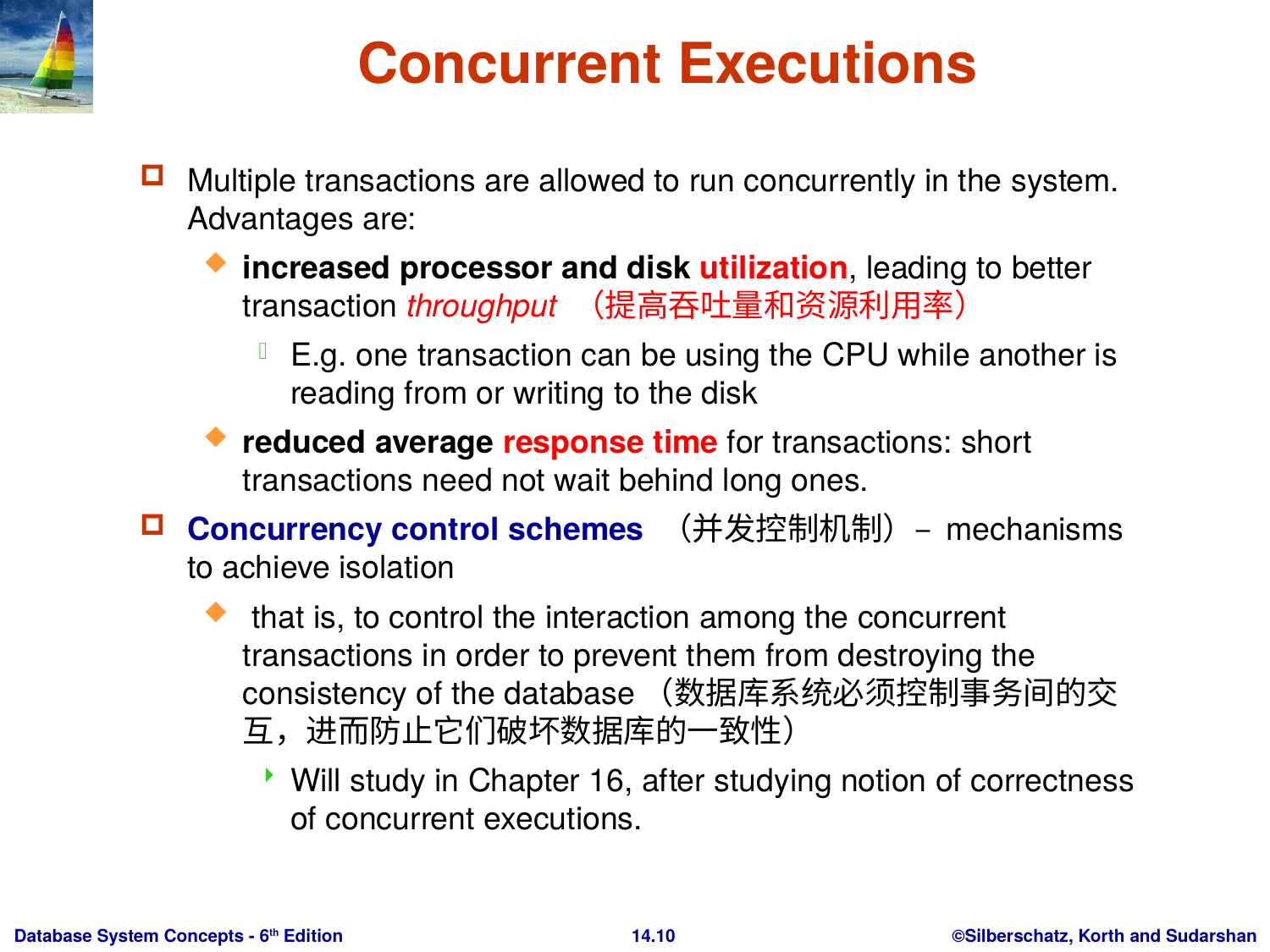

# Concurrent Executions
Multiple transactions are allowed to run concurrently in the system.  Advantages are:
increased processor and disk utilization, leading to better transaction throughput （提高吞吐量和资源利用率）
E.g. one transaction can be using the CPU while another is reading from or writing to the disk
reduced average response time for transactions: short transactions need not wait behind long ones.
Concurrency control schemes （并发控制机制）– mechanisms  to achieve isolation
 that is, to control the interaction among the concurrent transactions in order to prevent them from destroying the consistency of the database（数据库系统必须控制事务间的交互，进而防止它们破坏数据库的一致性）
Will study in Chapter 16, after studying notion of correctness of concurrent executions.